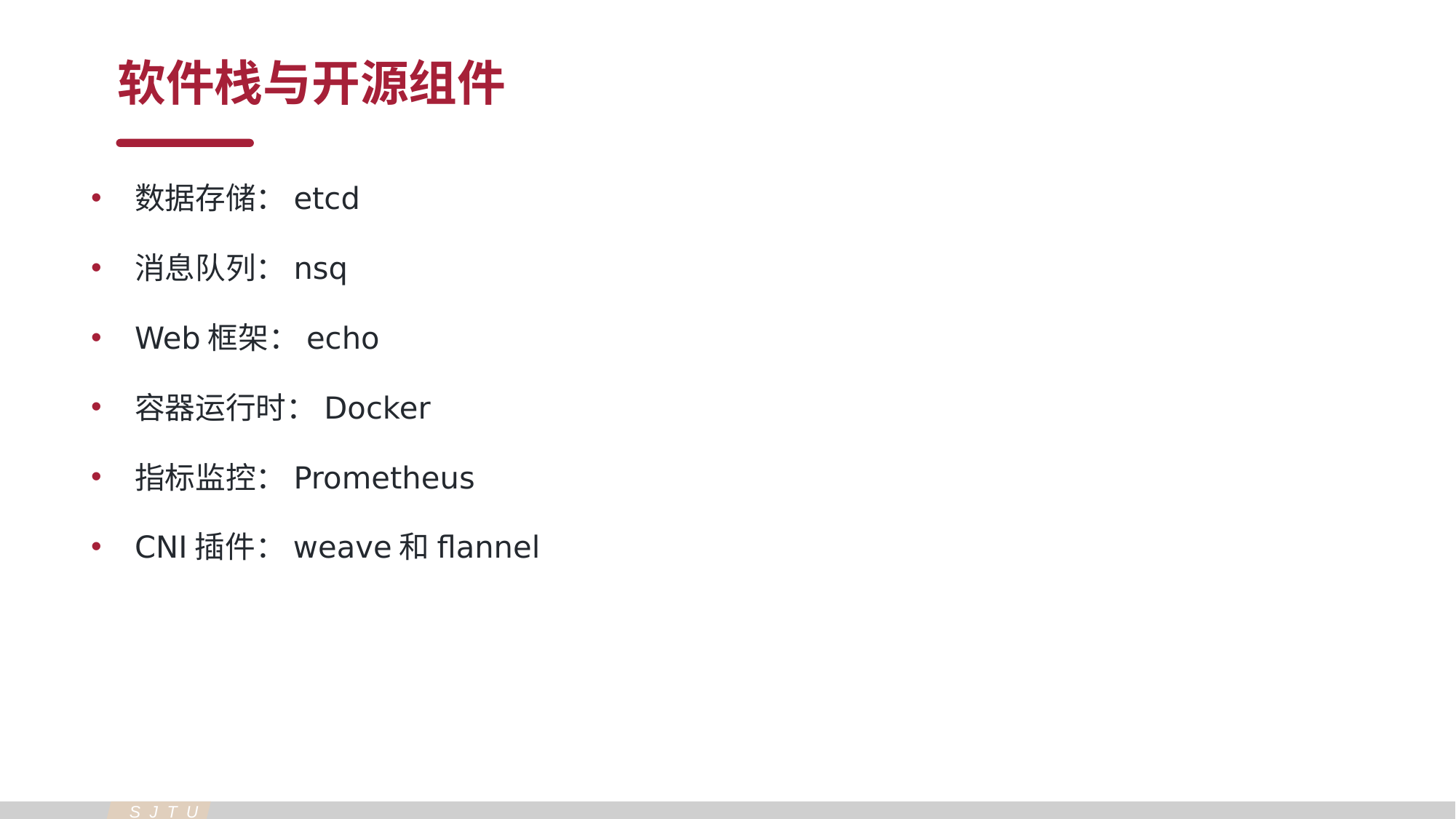

软件栈与开源组件
数据存储：etcd
消息队列：nsq
Web框架：echo
容器运行时：Docker
指标监控：Prometheus
CNI插件：weave和flannel